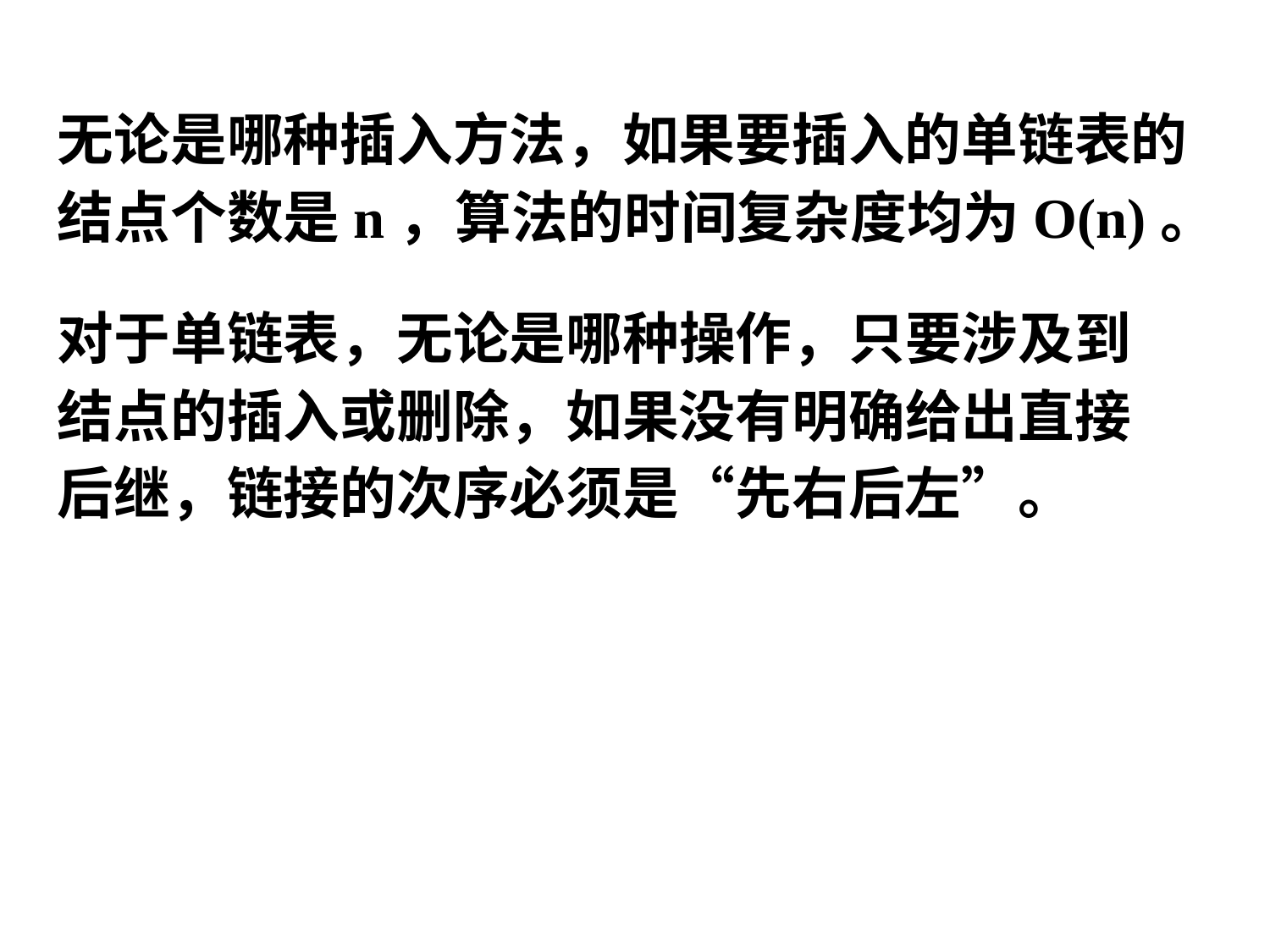

无论是哪种插入方法，如果要插入的单链表的结点个数是n，算法的时间复杂度均为O(n)。
对于单链表，无论是哪种操作，只要涉及到结点的插入或删除，如果没有明确给出直接后继，链接的次序必须是“先右后左”。